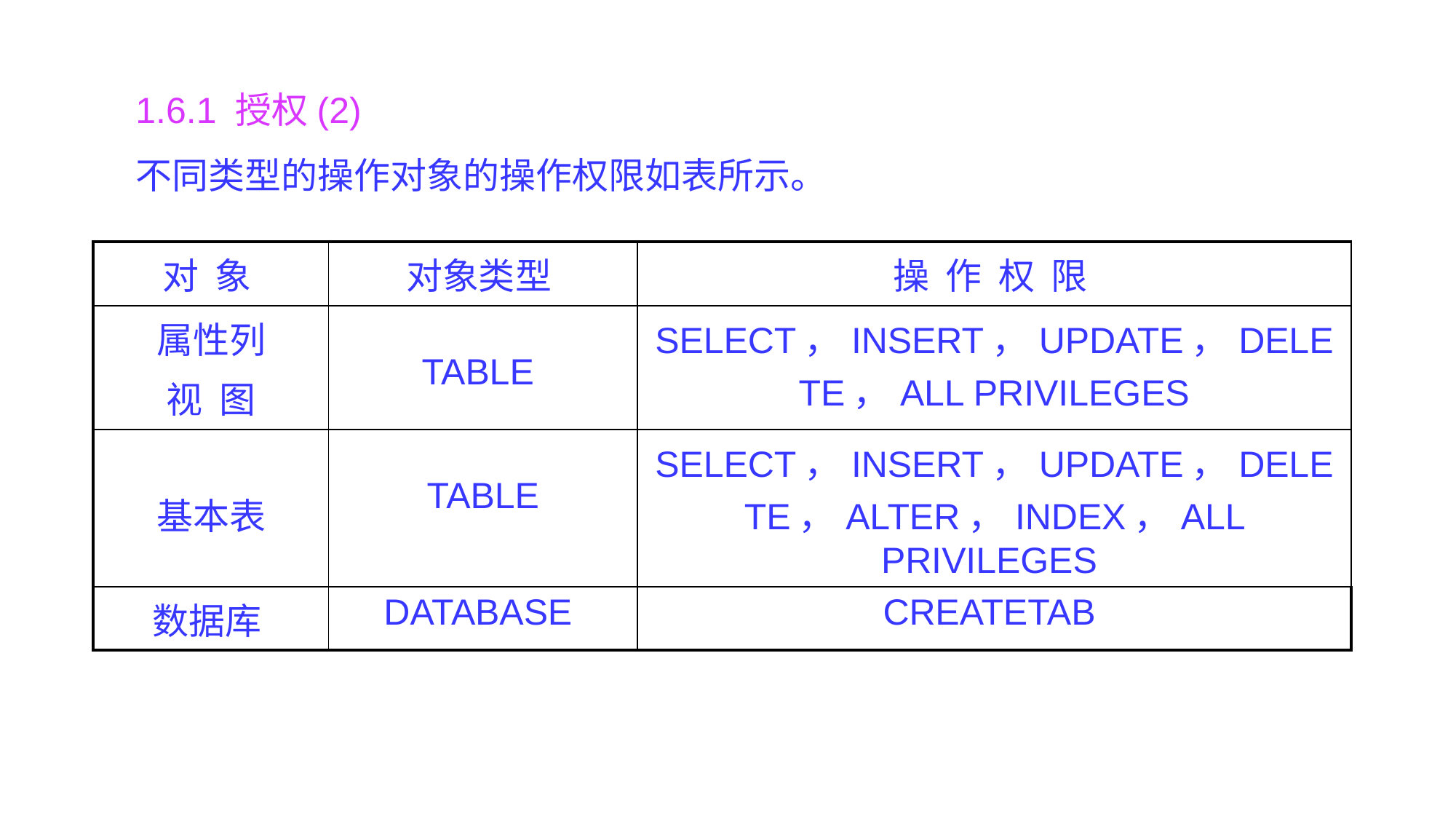

1.6.1 授权(2)
不同类型的操作对象的操作权限如表所示。
| 对 象 | 对象类型 | 操 作 权 限 |
| --- | --- | --- |
| 属性列 视 图 | TABLE | SELECT，INSERT，UPDATE，DELETE，ALL PRIVILEGES |
| 基本表 | TABLE | SELECT，INSERT，UPDATE，DELETE，ALTER，INDEX，ALL PRIVILEGES |
| 数据库 | DATABASE | CREATETAB |